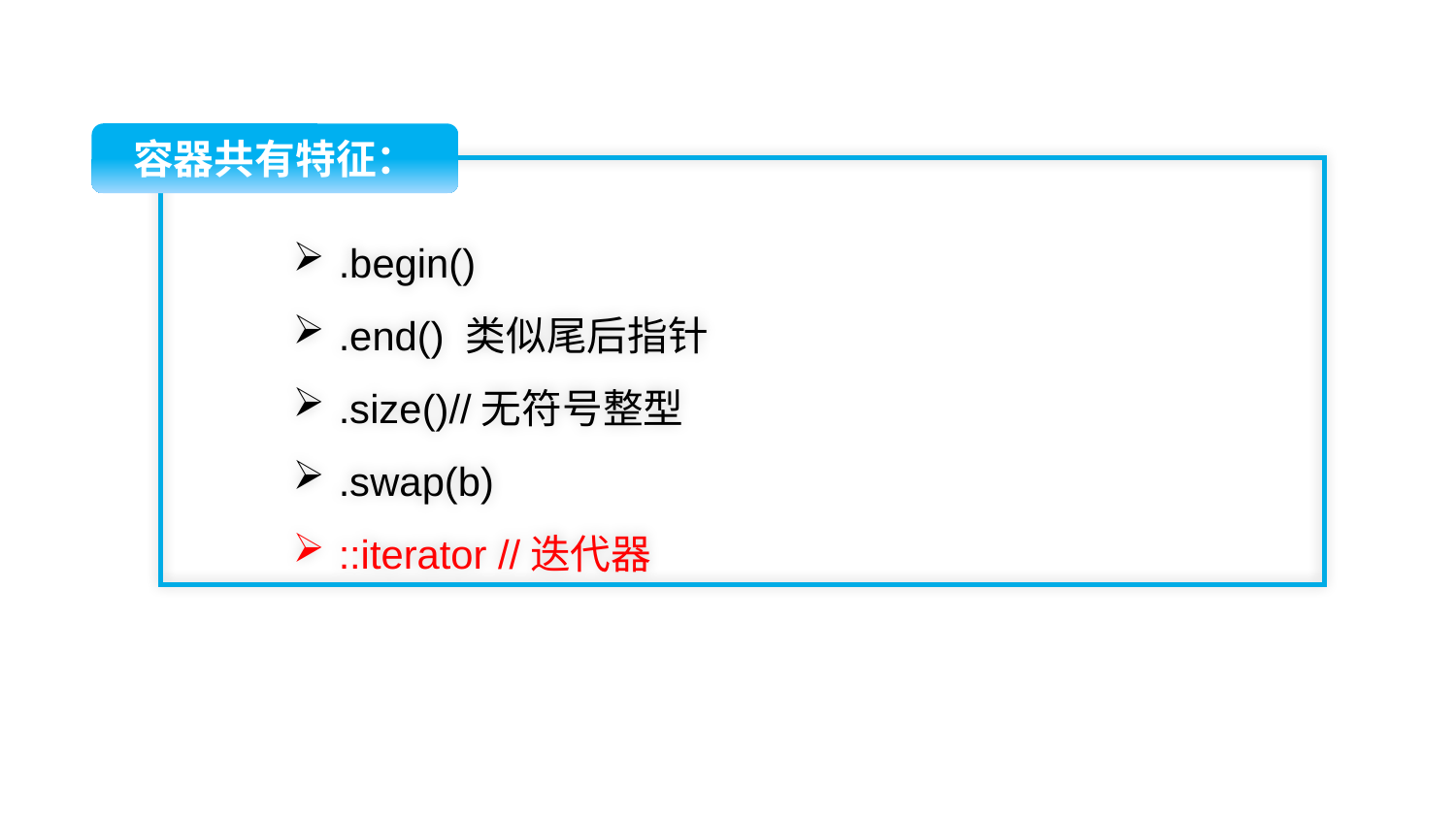

容器共有特征：

.begin()
.end() 类似尾后指针
.size()//无符号整型
.swap(b)
::iterator //迭代器